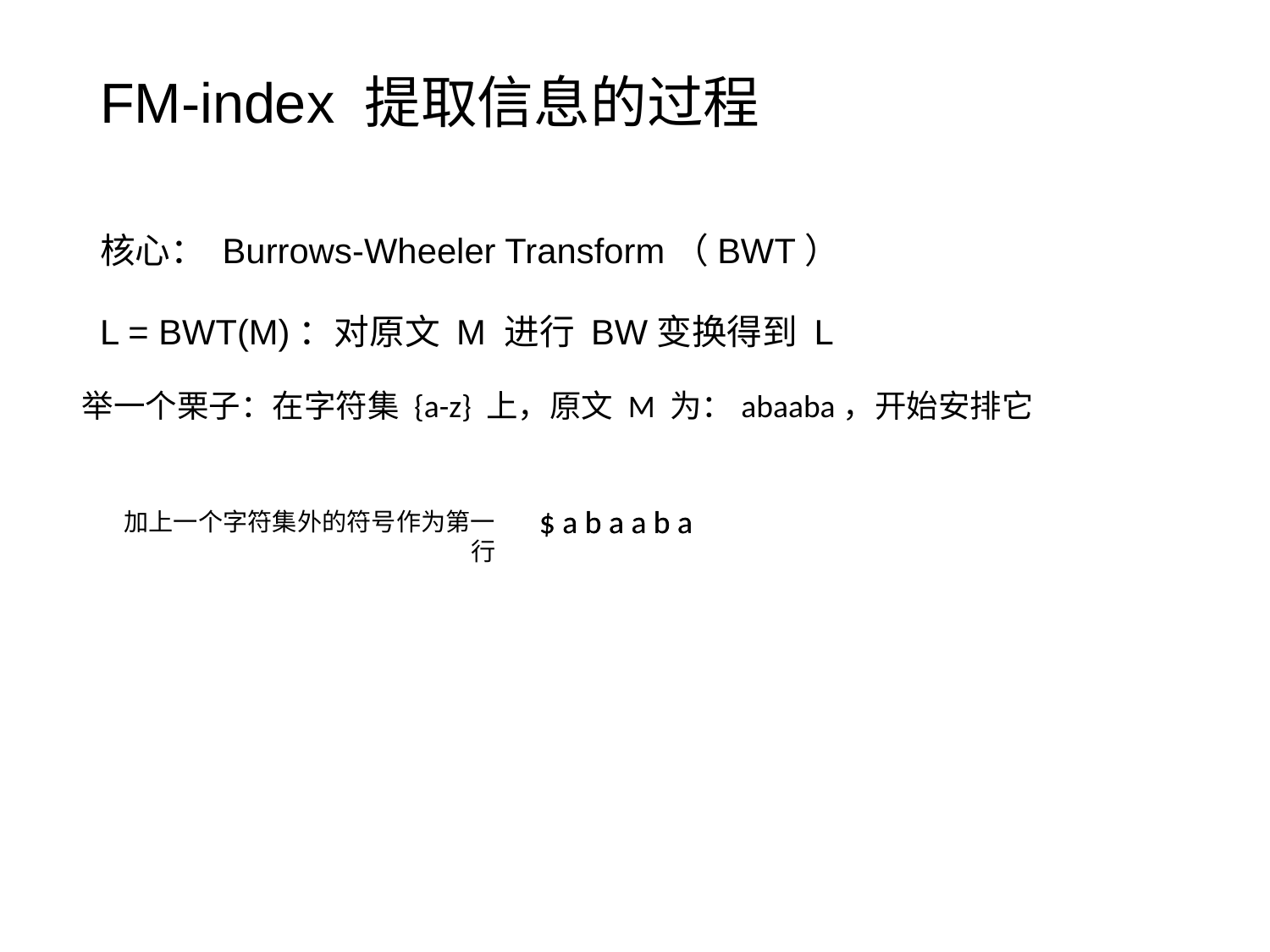

# FM-index 提取信息的过程
核心： Burrows-Wheeler Transform（BWT）
L = BWT(M)：对原文 M 进行 BW变换得到 L
举一个栗子：在字符集 {a-z} 上，原文 M 为：abaaba，开始安排它

a b a a b a $ a b a a b a
a b a a b a $ a b a a b a
加上一个字符集外的符号作为第一行